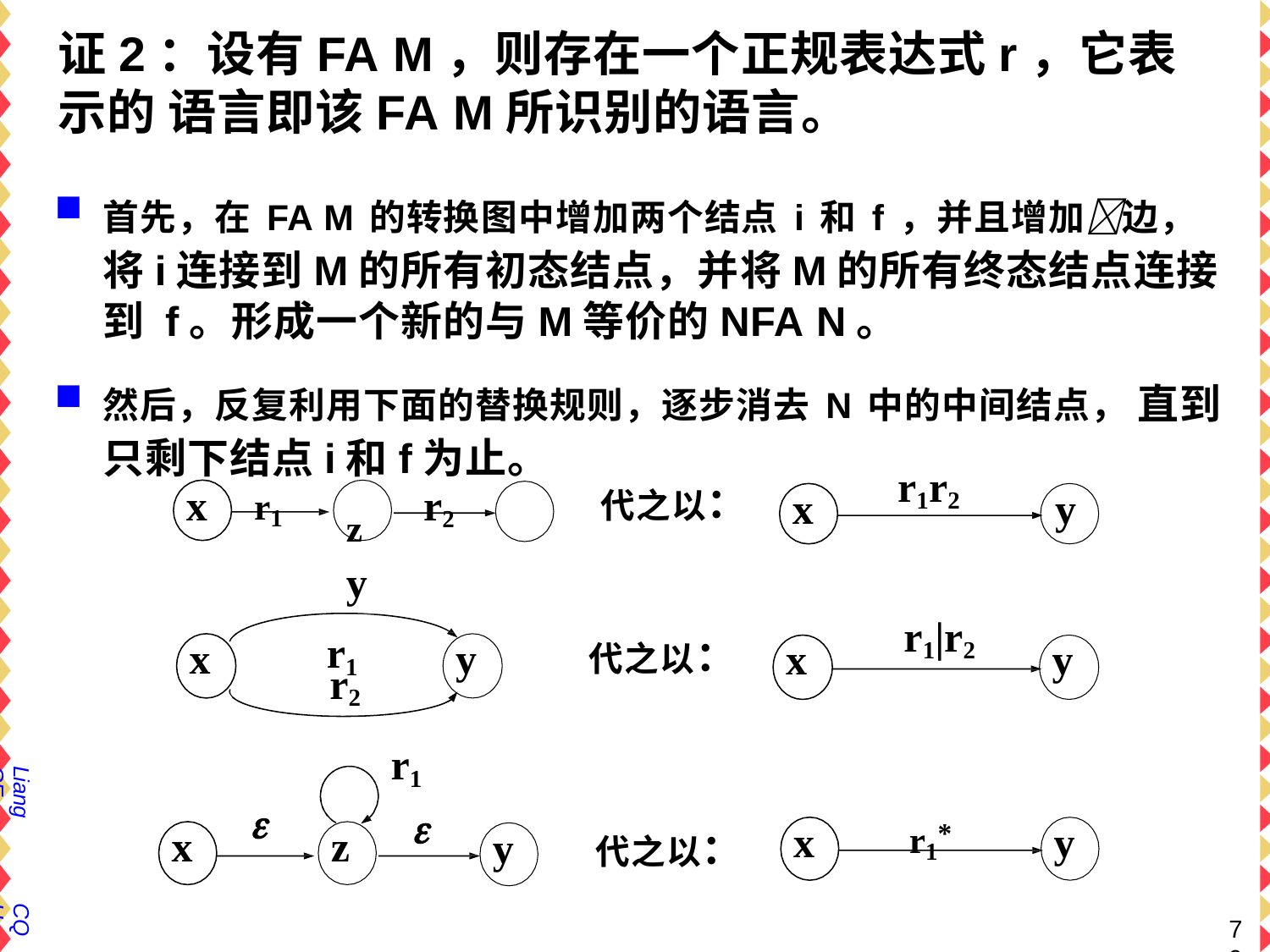

# 证2：设有FA M，则存在一个正规表达式r，它表示的 语言即该FA M所识别的语言。
首先，在FA M的转换图中增加两个结点i和f，并且增加ε边，  将i连接到M的所有初态结点，并将M的所有终态结点连接到 f。形成一个新的与M等价的NFA N。
然后，反复利用下面的替换规则，逐步消去N中的中间结点， 直到只剩下结点i和f为止。
r1	r2
z	y
r1
r1r2
代之以：
x

x	y

r1|r2

代之以：
x
y
x
y

r2

r1
ε
Liang GE

r1*
ε
x
y

x
z
y
代之以：

CQU
79